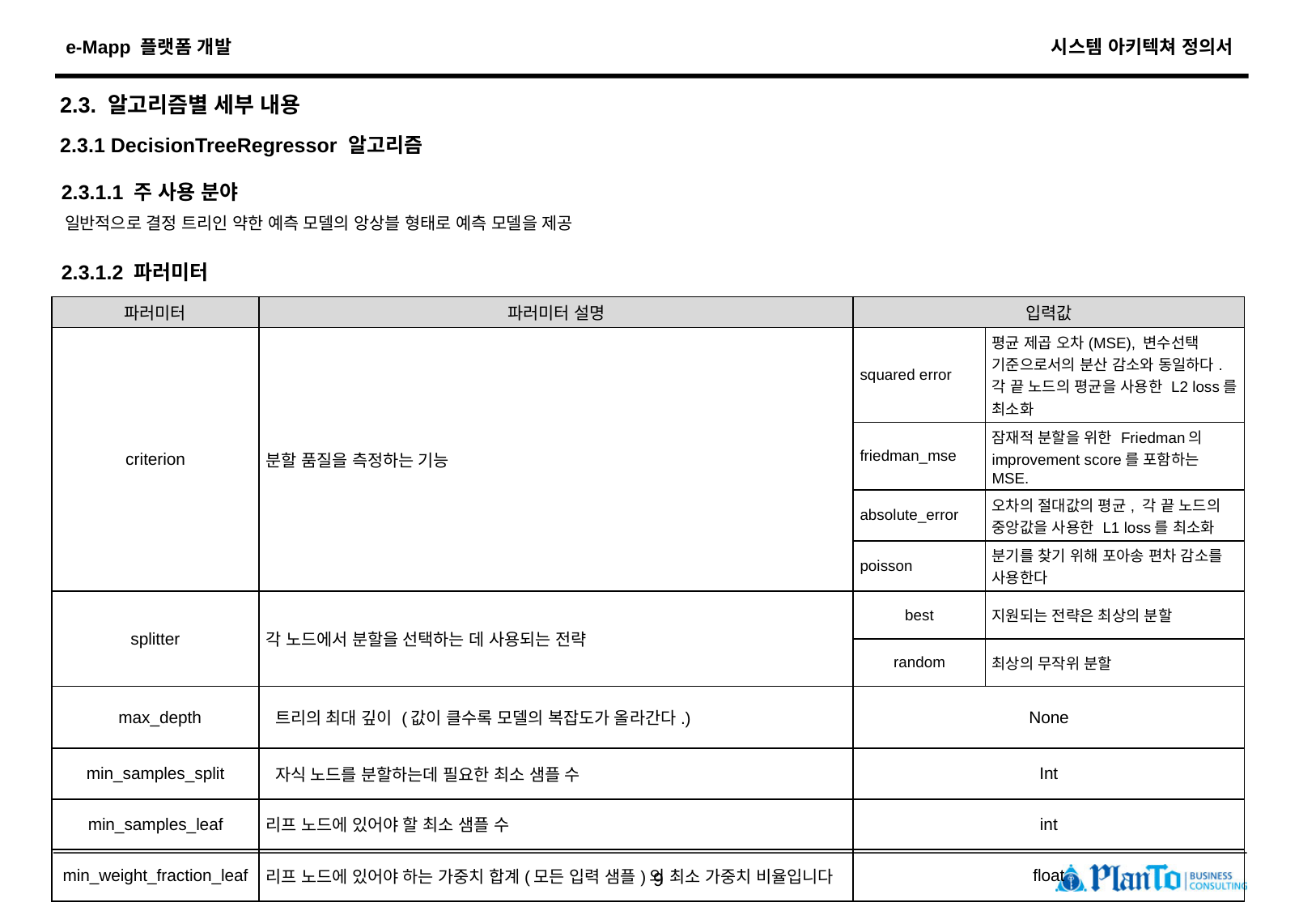

2.3. 알고리즘별 세부 내용
2.3.1 DecisionTreeRegressor 알고리즘
2.3.1.1 주 사용 분야
일반적으로 결정 트리인 약한 예측 모델의 앙상블 형태로 예측 모델을 제공

2.3.1.2 파러미터
| 파러미터 | 파러미터 설명 | 입력값 |  |
| --- | --- | --- | --- |
| criterion | 분할 품질을 측정하는 기능 | squared error | 평균 제곱 오차(MSE), 변수선택 기준으로서의 분산 감소와 동일하다. 각 끝 노드의 평균을 사용한 L2 loss를 최소화 |
|  |  | friedman\_mse | 잠재적 분할을 위한 Friedman의 improvement score를 포함하는 MSE. |
|  |  | absolute\_error | 오차의 절대값의 평균, 각 끝 노드의 중앙값을 사용한 L1 loss를 최소화 |
|  |  | poisson | 분기를 찾기 위해 포아송 편차 감소를 사용한다 |
| splitter | 각 노드에서 분할을 선택하는 데 사용되는 전략 | best | 지원되는 전략은 최상의 분할 |
|  |  | random | 최상의 무작위 분할 |
| max\_depth | 트리의 최대 깊이 (값이 클수록 모델의 복잡도가 올라간다.) | None |  |
| min\_samples\_split | 자식 노드를 분할하는데 필요한 최소 샘플 수 | Int |  |
| min\_samples\_leaf | 리프 노드에 있어야 할 최소 샘플 수 | int |  |
| min\_weight\_fraction\_leaf | 리프 노드에 있어야 하는 가중치 합계(모든 입력 샘플)의 최소 가중치 비율입니다 | float |  |